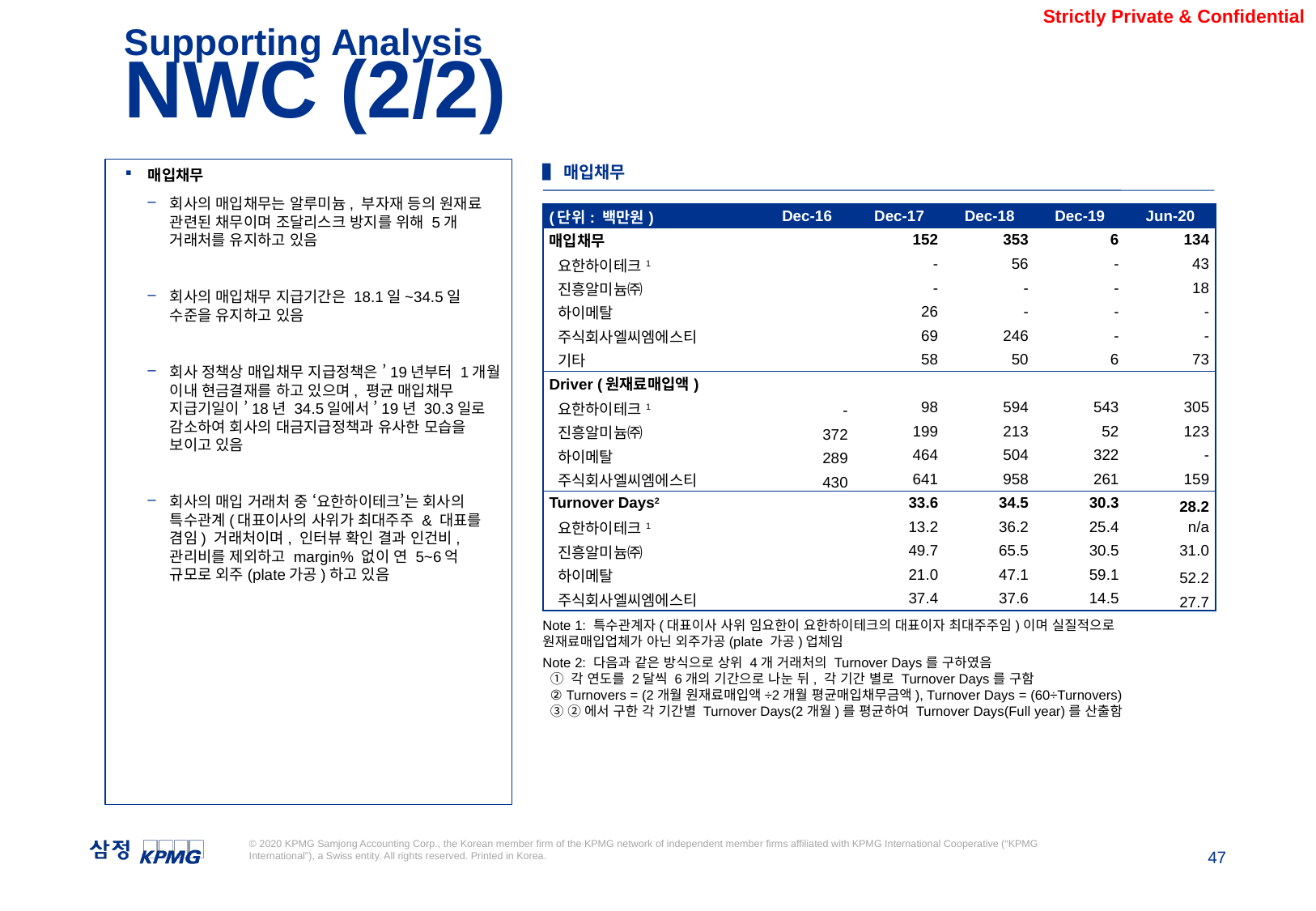

Supporting Analysis
NWC (2/2)
▌매입채무

매입채무
회사의 매입채무는 알루미늄, 부자재 등의 원재료 관련된 채무이며 조달리스크 방지를 위해 5개 거래처를 유지하고 있음

회사의 매입채무 지급기간은 18.1일~34.5일 수준을 유지하고 있음

회사 정책상 매입채무 지급정책은 ’19년부터 1개월 이내 현금결재를 하고 있으며, 평균 매입채무 지급기일이 ’18년 34.5일에서 ’19년 30.3일로 감소하여 회사의 대금지급정책과 유사한 모습을 보이고 있음

회사의 매입 거래처 중 ‘요한하이테크’는 회사의 특수관계(대표이사의 사위가 최대주주 & 대표를 겸임) 거래처이며, 인터뷰 확인 결과 인건비, 관리비를 제외하고 margin% 없이 연 5~6억 규모로 외주(plate가공)하고 있음

| (단위: 백만원) | Dec-16 | Dec-17 | Dec-18 | Dec-19 | Jun-20 |
| --- | --- | --- | --- | --- | --- |
| 매입채무 |  | 152 | 353 | 6 | 134 |
| 요한하이테크1 |  | - | 56 | - | 43 |
| 진흥알미늄㈜ |  | - | - | - | 18 |
| 하이메탈 |  | 26 | - | - | - |
| 주식회사엘씨엠에스티 |  | 69 | 246 | - | - |
| 기타 |  | 58 | 50 | 6 | 73 |
| Driver (원재료매입액) |  |  |  |  |  |
| 요한하이테크1 | - | 98 | 594 | 543 | 305 |
| 진흥알미늄㈜ | 372 | 199 | 213 | 52 | 123 |
| 하이메탈 | 289 | 464 | 504 | 322 | - |
| 주식회사엘씨엠에스티 | 430 | 641 | 958 | 261 | 159 |
| Turnover Days2 |  | 33.6 | 34.5 | 30.3 | 28.2 |
| 요한하이테크1 |  | 13.2 | 36.2 | 25.4 | n/a |
| 진흥알미늄㈜ |  | 49.7 | 65.5 | 30.5 | 31.0 |
| 하이메탈 |  | 21.0 | 47.1 | 59.1 | 52.2 |
| 주식회사엘씨엠에스티 |  | 37.4 | 37.6 | 14.5 | 27.7 |
Note 1: 특수관계자(대표이사 사위 임요한이 요한하이테크의 대표이자 최대주주임)이며 실질적으로   원재료매입업체가 아닌 외주가공(plate 가공)업체임
Note 2: 다음과 같은 방식으로 상위 4개 거래처의 Turnover Days를 구하였음
  ① 각 연도를 2달씩 6개의 기간으로 나눈 뒤, 각 기간 별로 Turnover Days를 구함
  ② Turnovers = (2개월 원재료매입액÷2개월 평균매입채무금액), Turnover Days = (60÷Turnovers)
  ③ ②에서 구한 각 기간별 Turnover Days(2개월)를 평균하여 Turnover Days(Full year)를 산출함